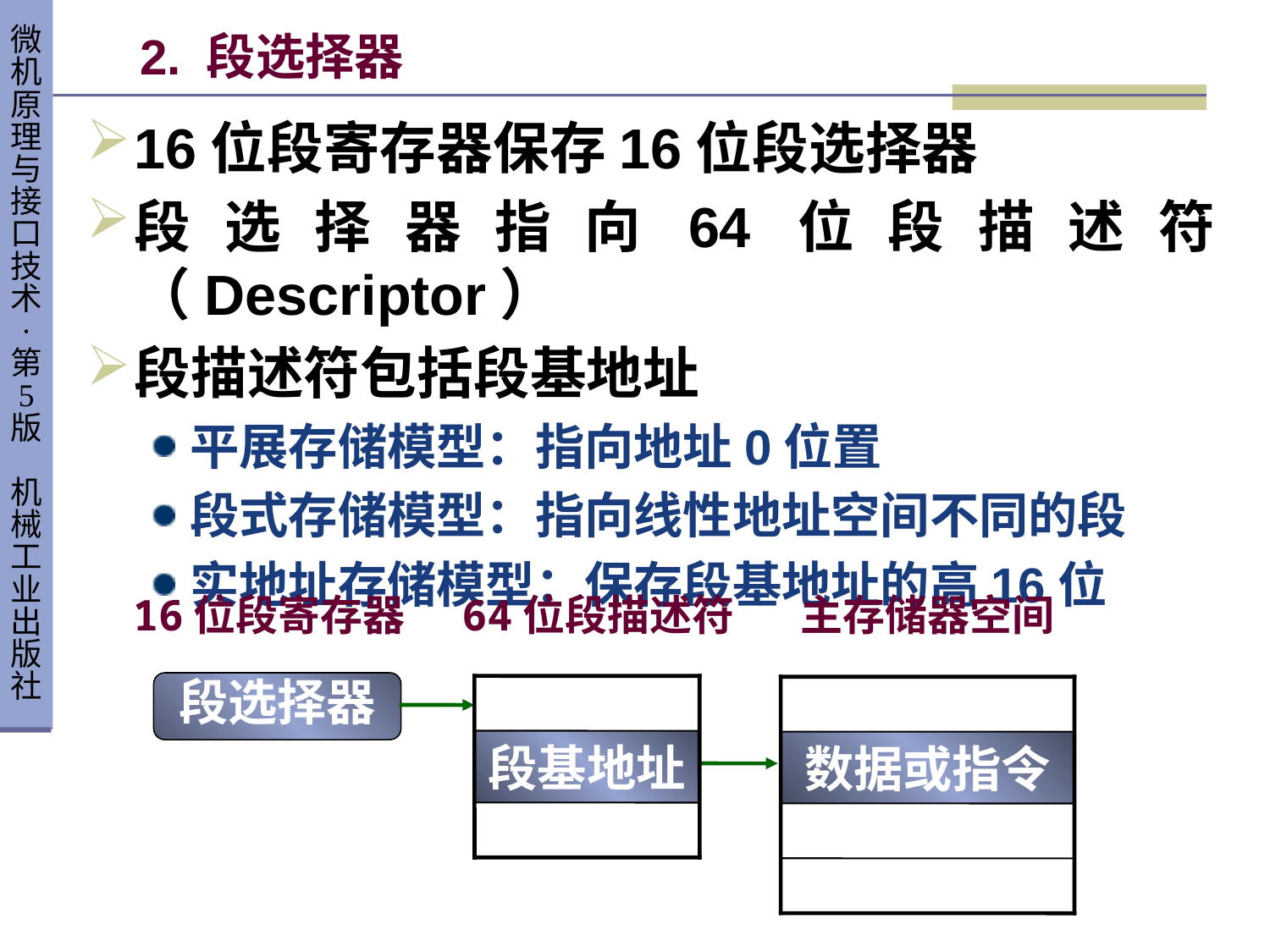

# 2. 段选择器
16位段寄存器保存16位段选择器
段选择器指向64位段描述符（Descriptor）
段描述符包括段基地址
平展存储模型：指向地址0位置
段式存储模型：指向线性地址空间不同的段
实地址存储模型：保存段基地址的高16位
16位段寄存器
64位段描述符
主存储器空间
段选择器

段基地址

数据或指令